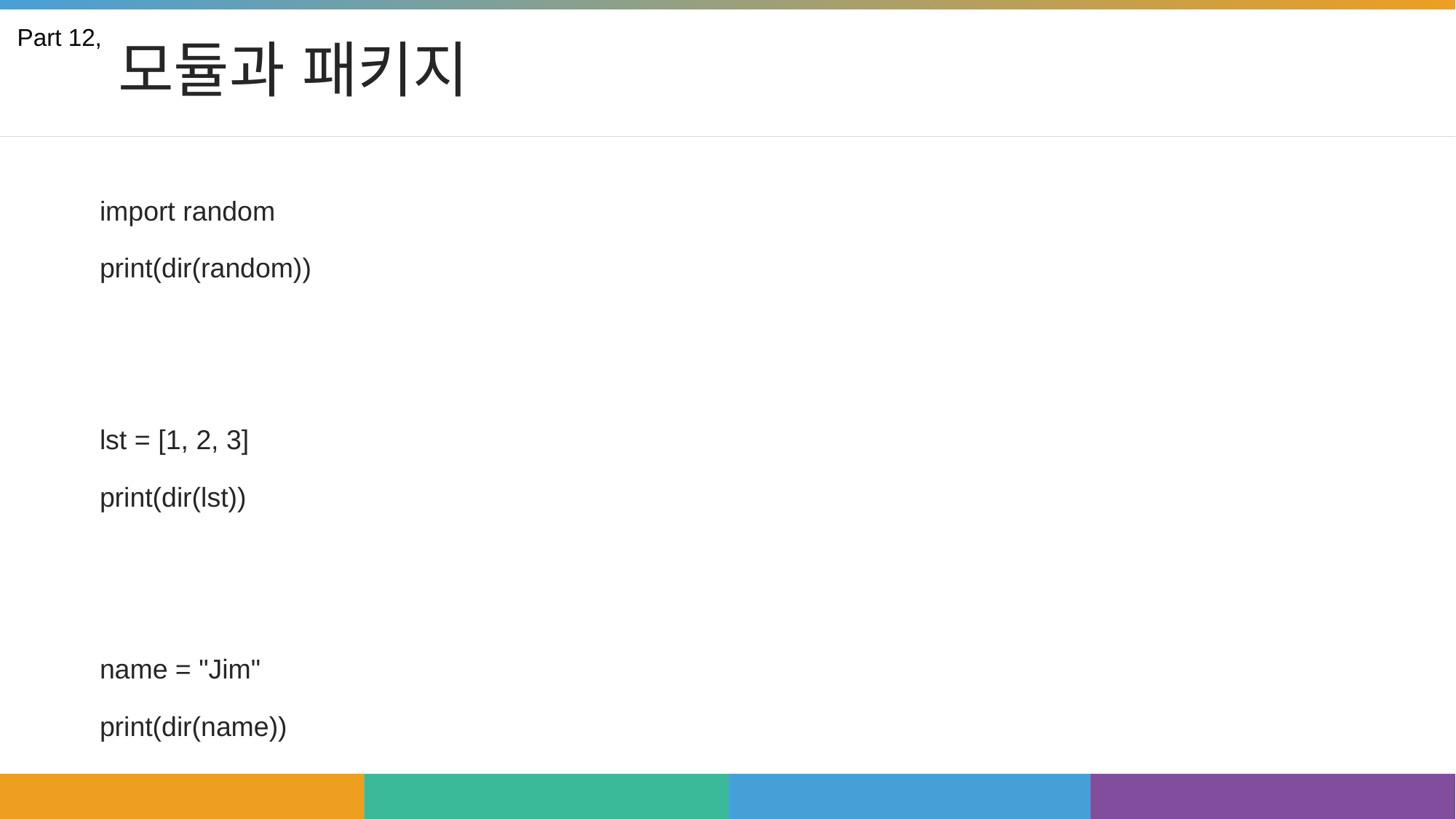

# 모듈과 패키지
Part 12,
import random
print(dir(random))

lst = [1, 2, 3]
print(dir(lst))

name = "Jim"
print(dir(name))